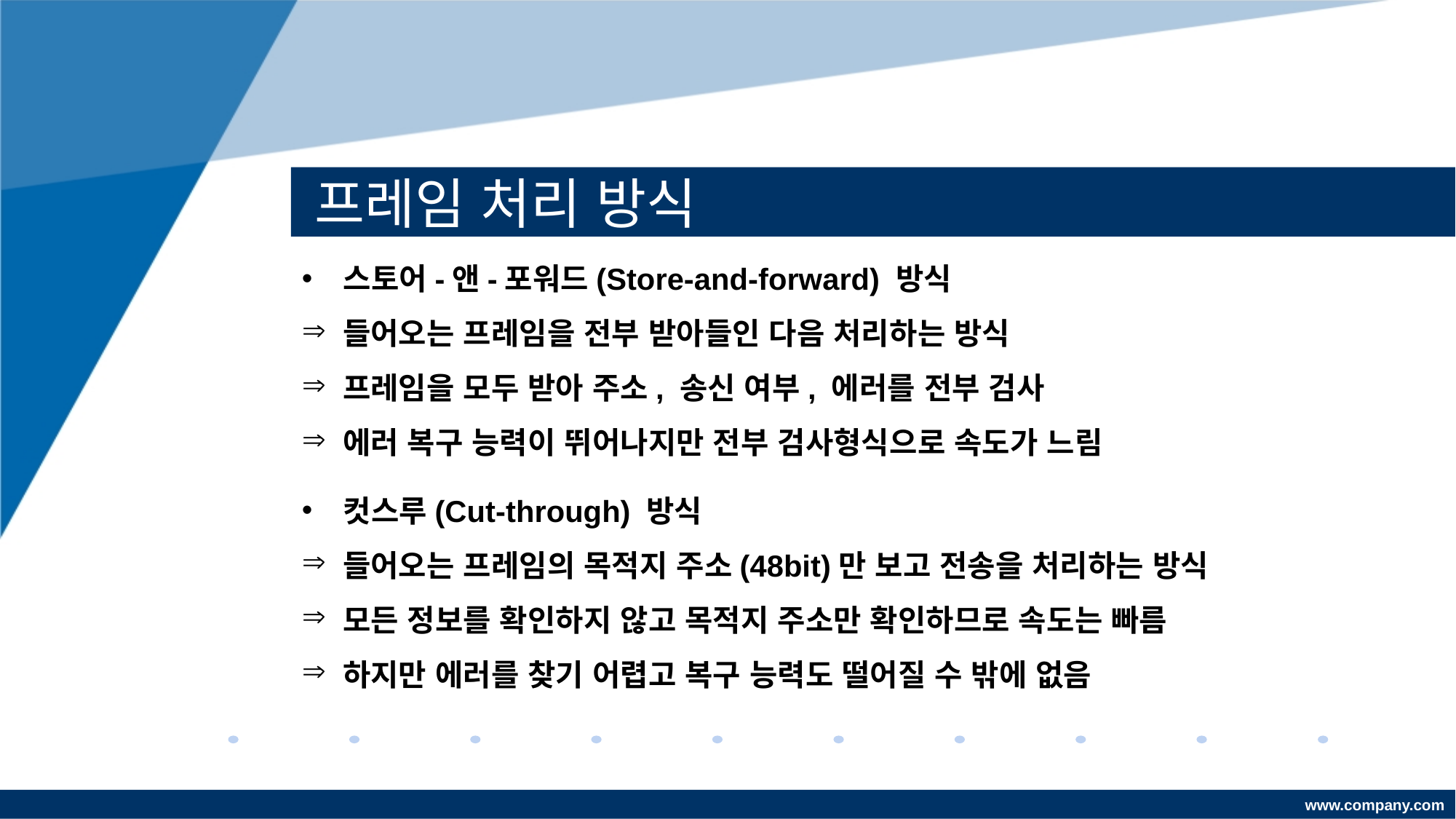

# 프레임 처리 방식
 스토어-앤-포워드(Store-and-forward) 방식
들어오는 프레임을 전부 받아들인 다음 처리하는 방식
프레임을 모두 받아 주소, 송신 여부, 에러를 전부 검사
에러 복구 능력이 뛰어나지만 전부 검사형식으로 속도가 느림
 컷스루(Cut-through) 방식
들어오는 프레임의 목적지 주소(48bit)만 보고 전송을 처리하는 방식
모든 정보를 확인하지 않고 목적지 주소만 확인하므로 속도는 빠름
하지만 에러를 찾기 어렵고 복구 능력도 떨어질 수 밖에 없음